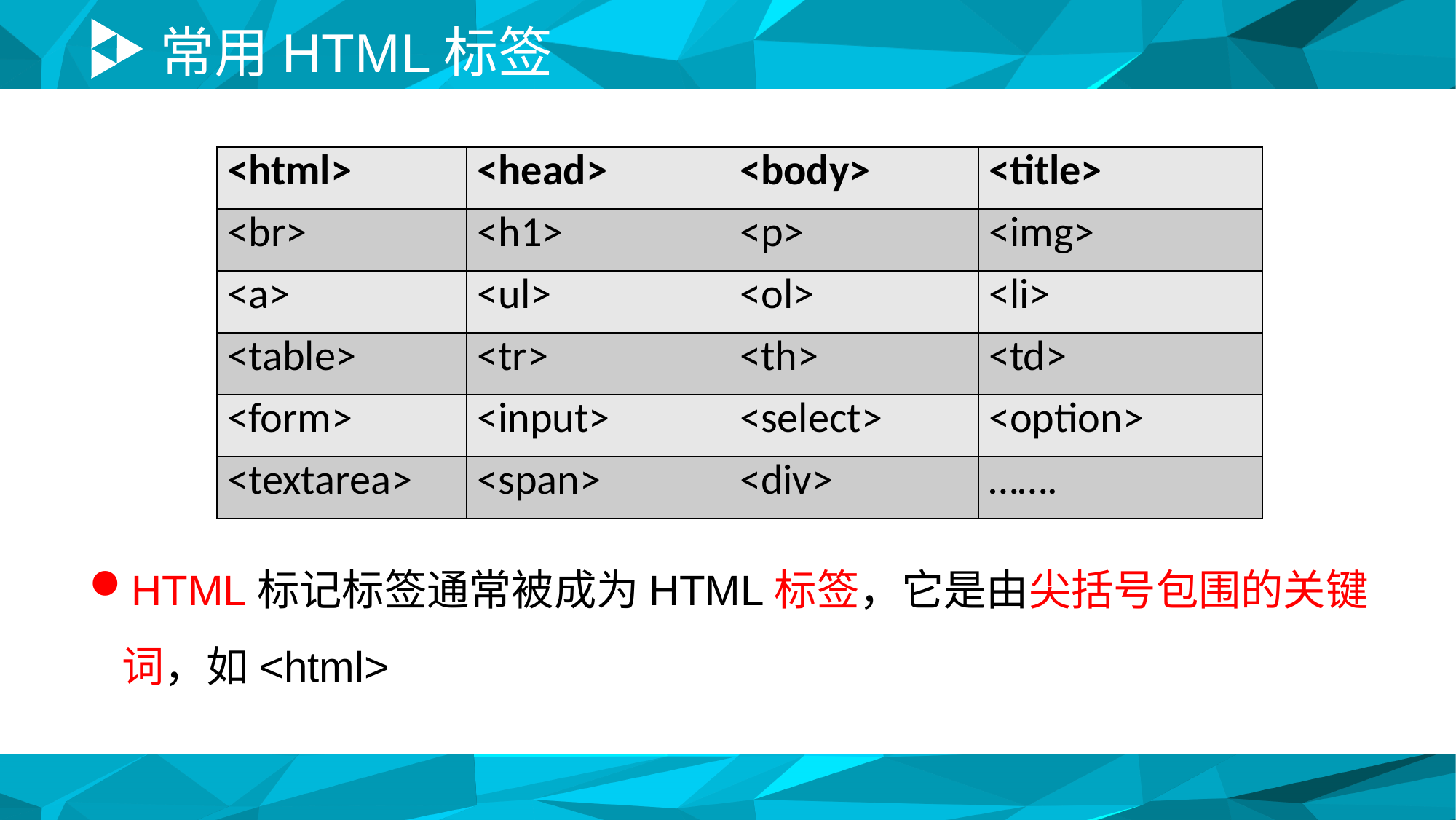

# 常用HTML标签

HTML标记标签通常被成为HTML标签，它是由尖括号包围的关键词，如<html>
| <html> | <head> | <body> | <title> |
| --- | --- | --- | --- |
| <br> | <h1> | <p> | <img> |
| <a> | <ul> | <ol> | <li> |
| <table> | <tr> | <th> | <td> |
| <form> | <input> | <select> | <option> |
| <textarea> | <span> | <div> | ……. |